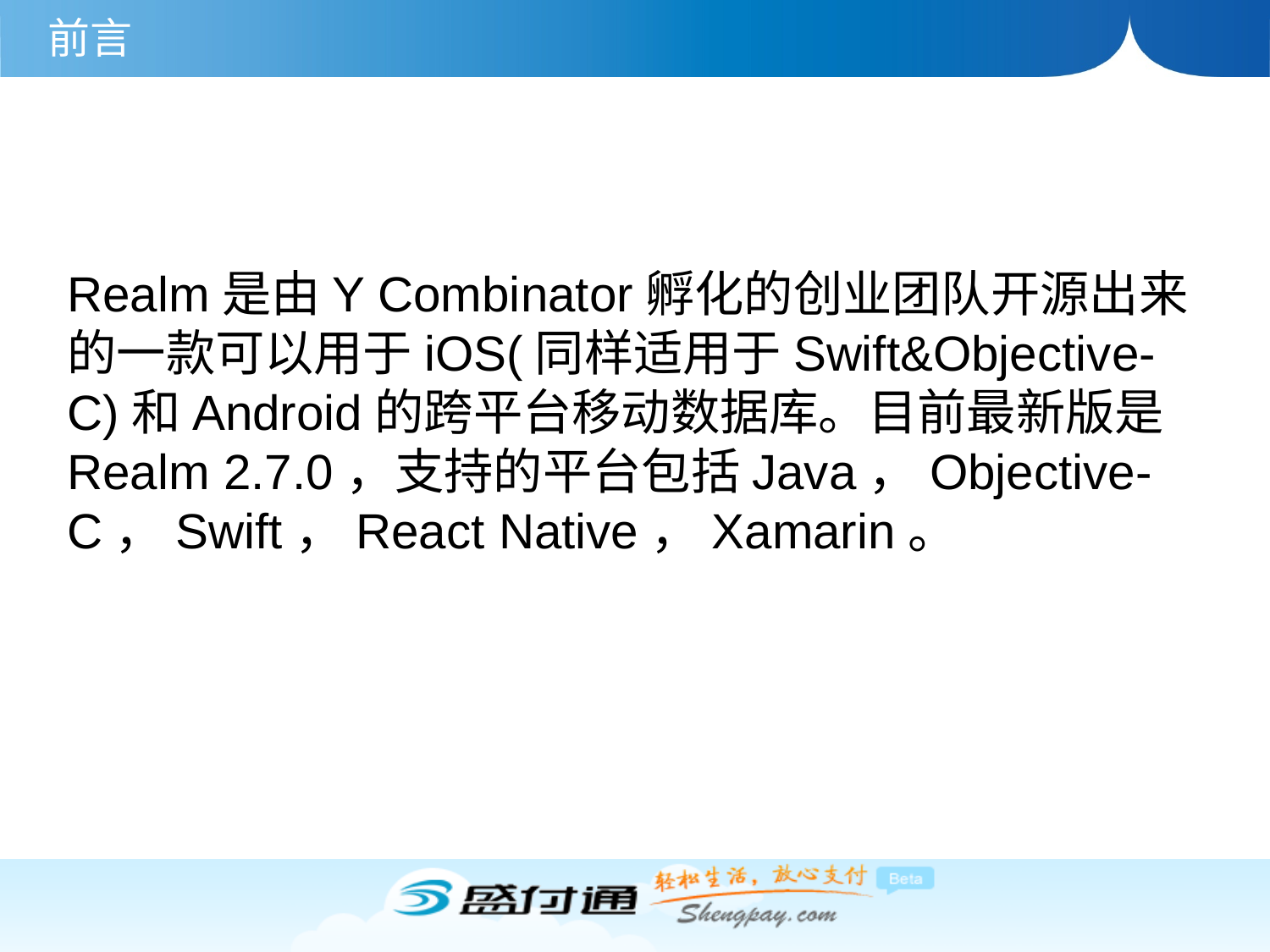

前言

Realm是由Y Combinator孵化的创业团队开源出来的一款可以用于iOS(同样适用于Swift&Objective-C)和Android的跨平台移动数据库。目前最新版是Realm 2.7.0，支持的平台包括Java，Objective-C，Swift，React Native，Xamarin。